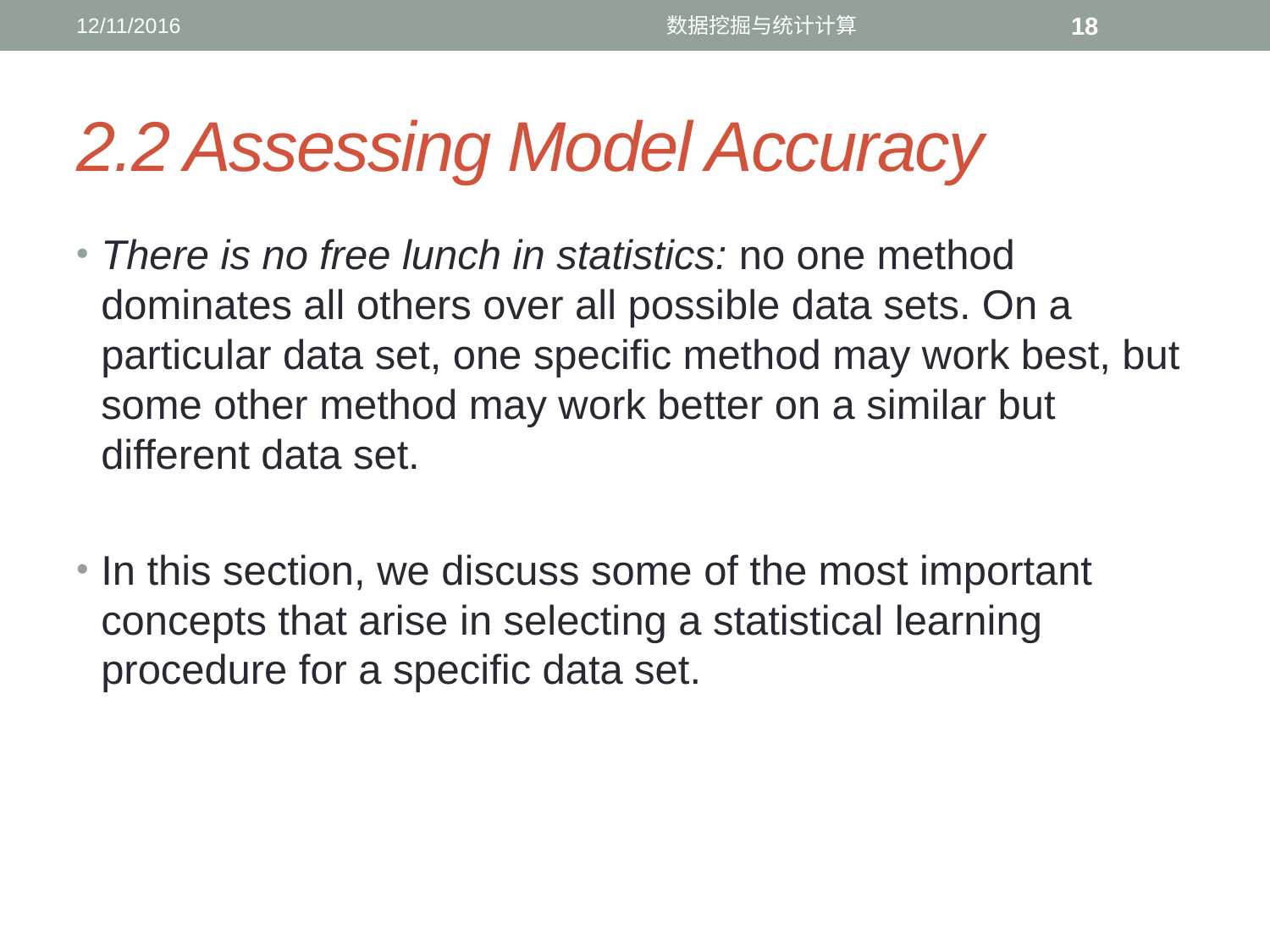

12/11/2016
数据挖掘与统计计算
18
# 2.2 Assessing Model Accuracy
There is no free lunch in statistics: no one method dominates all others over all possible data sets. On a particular data set, one specific method may work best, but some other method may work better on a similar but different data set.

In this section, we discuss some of the most important concepts that arise in selecting a statistical learning procedure for a specific data set.